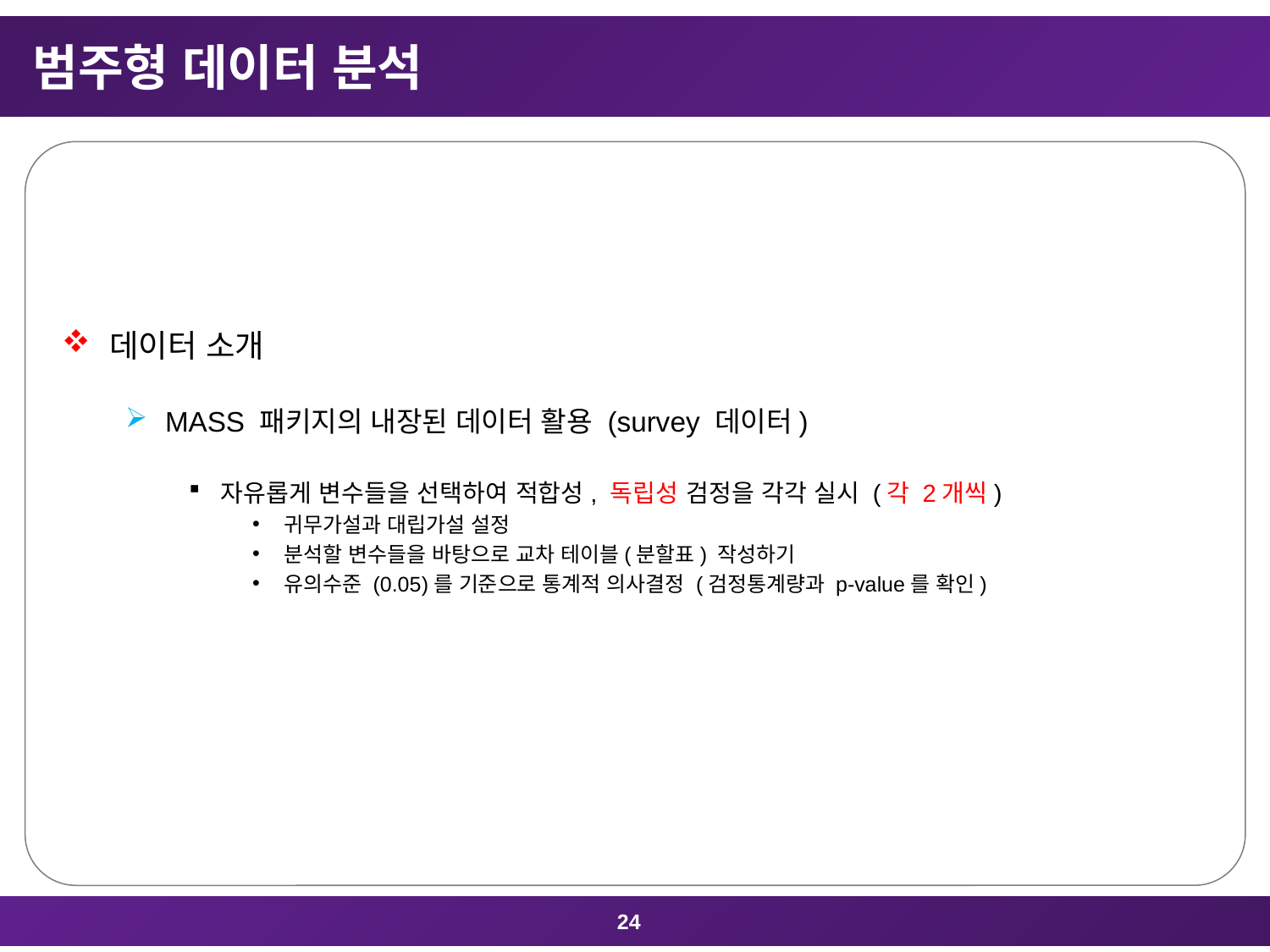

# 범주형 데이터 분석
데이터 소개

MASS 패키지의 내장된 데이터 활용 (survey 데이터)

자유롭게 변수들을 선택하여 적합성, 독립성 검정을 각각 실시 (각 2개씩)
귀무가설과 대립가설 설정
분석할 변수들을 바탕으로 교차 테이블(분할표) 작성하기
유의수준 (0.05)를 기준으로 통계적 의사결정 (검정통계량과 p-value를 확인)

24